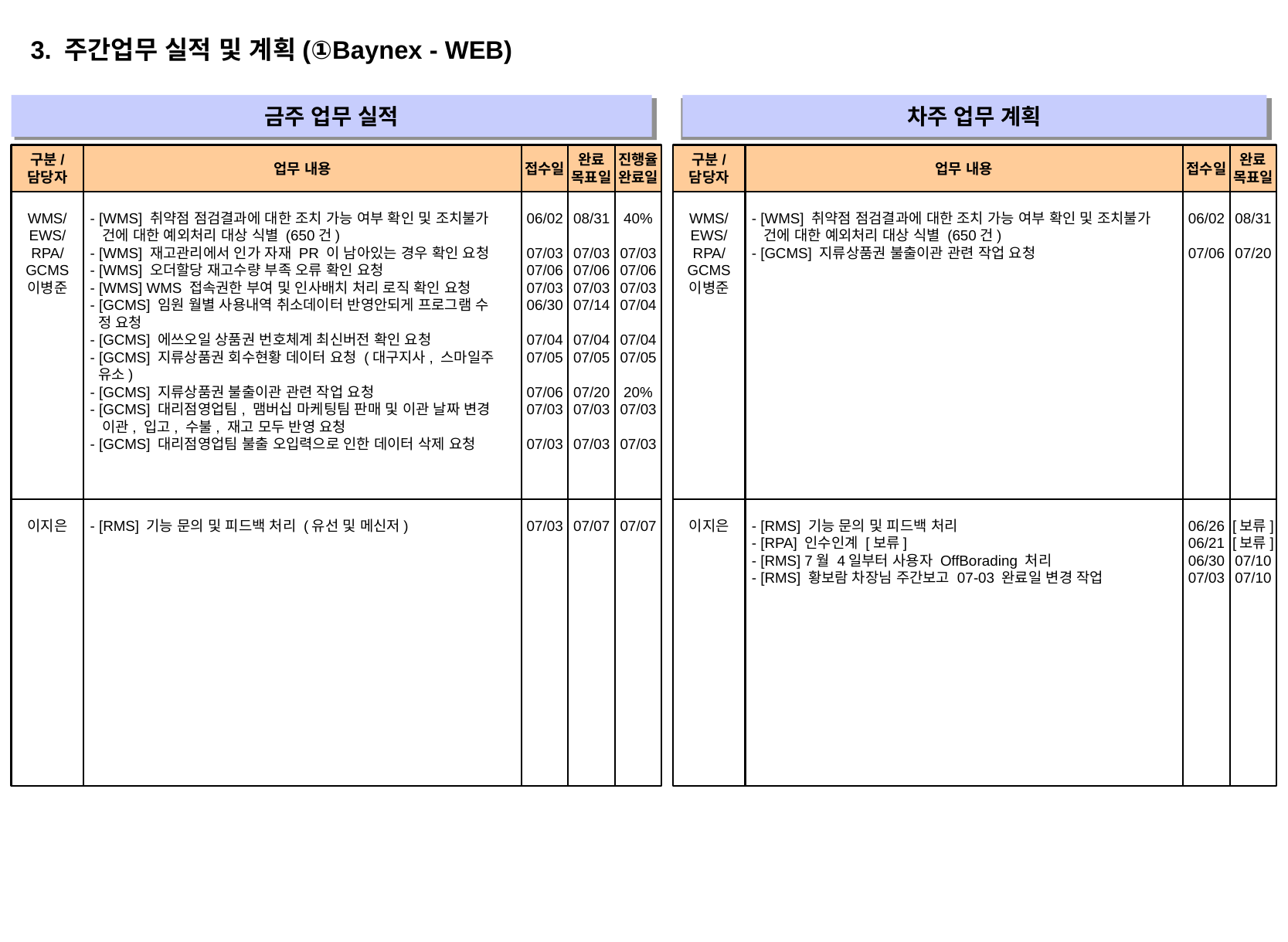

3. 주간업무 실적 및 계획(①Baynex - WEB)
금주 업무 실적
차주 업무 계획
" "
" "
구분/
담당자
업무 내용
접수일
완료
목표일
진행율
완료일
구분/
담당자
업무 내용
접수일
완료
목표일
WMS/
EWS/
RPA/
GCMS
이병준

- [WMS] 취약점 점검결과에 대한 조치 가능 여부 확인 및 조치불가
   건에 대한 예외처리 대상 식별 (650건)
- [WMS] 재고관리에서 인가 자재 PR 이 남아있는 경우 확인 요청
- [WMS] 오더할당 재고수량 부족 오류 확인 요청
- [WMS] WMS 접속권한 부여 및 인사배치 처리 로직 확인 요청
- [GCMS] 임원 월별 사용내역 취소데이터 반영안되게 프로그램 수
  정 요청
- [GCMS] 에쓰오일 상품권 번호체계 최신버전 확인 요청
- [GCMS] 지류상품권 회수현황 데이터 요청 (대구지사, 스마일주
  유소)
- [GCMS] 지류상품권 불출이관 관련 작업 요청
- [GCMS] 대리점영업팀, 맴버십 마케팅팀 판매 및 이관 날짜 변경
   이관, 입고, 수불, 재고 모두 반영 요청
- [GCMS] 대리점영업팀 불출 오입력으로 인한 데이터 삭제 요청
06/02
07/03
07/06
07/03
06/30
07/04
07/05
07/06
07/03
07/03
08/31
07/03
07/06
07/03
07/14
07/04
07/05
07/20
07/03
07/03
40%
07/03
07/06
07/03
07/04
07/04
07/05
20%
07/03
07/03
WMS/
EWS/
RPA/
GCMS
이병준

- [WMS] 취약점 점검결과에 대한 조치 가능 여부 확인 및 조치불가
   건에 대한 예외처리 대상 식별 (650건)
- [GCMS] 지류상품권 불출이관 관련 작업 요청
06/02
07/06
08/31
07/20
이지은

- [RMS] 기능 문의 및 피드백 처리 (유선 및 메신저)
07/03
07/07
07/07
이지은

- [RMS] 기능 문의 및 피드백 처리
- [RPA] 인수인계 [보류]
- [RMS] 7월 4일부터 사용자 OffBorading 처리
- [RMS] 황보람 차장님 주간보고 07-03 완료일 변경 작업
06/26
06/21
06/30
07/03
[보류]
[보류]
07/10
07/10